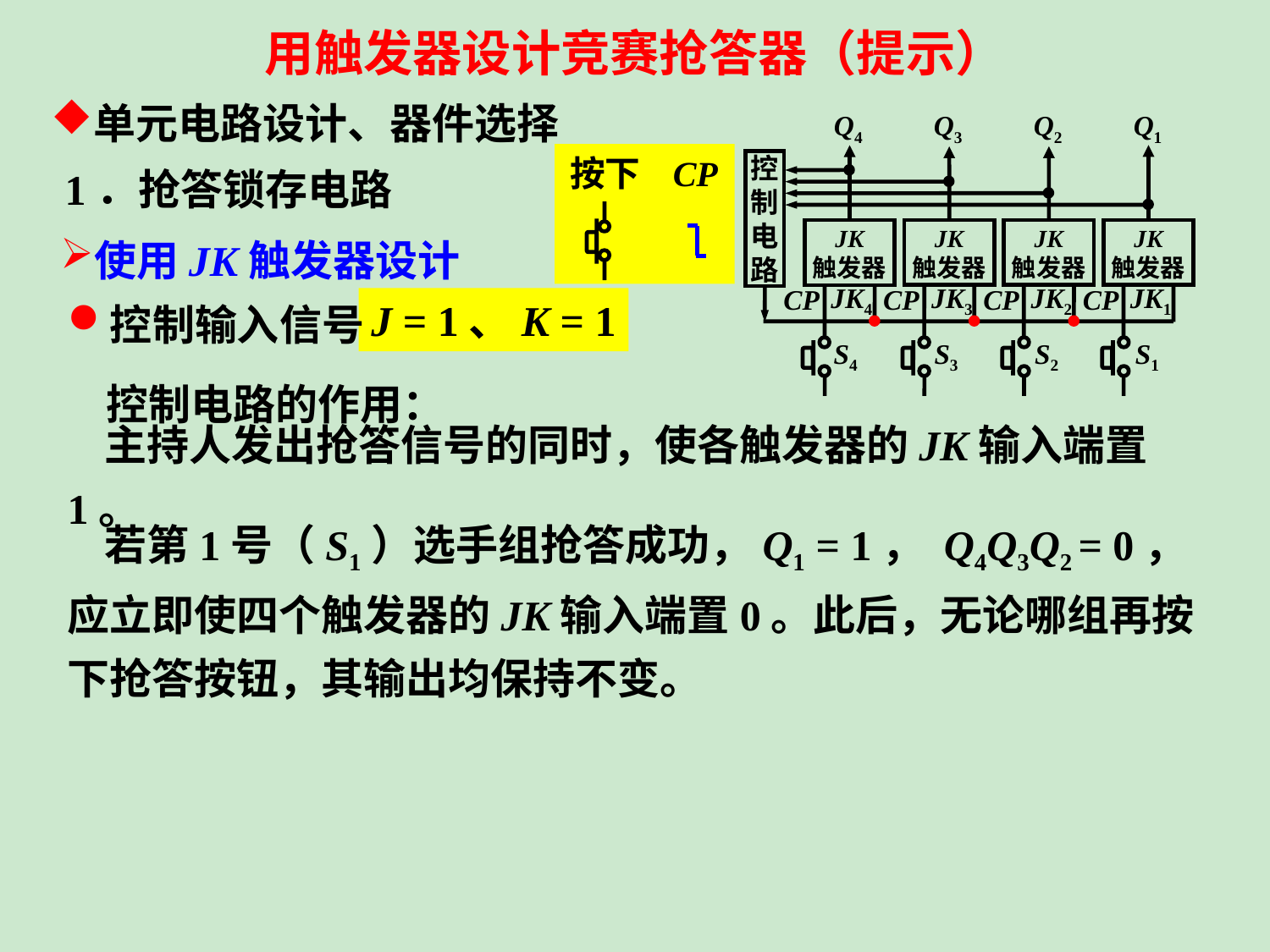

用触发器设计竞赛抢答器（提示）
单元电路设计、器件选择
Q4
Q3
Q2
Q1

控
制
电
路

JK
触发器
JK
触发器
JK
触发器
JK
触发器
CP
CP
CP
CP
JK4
JK3
JK2
JK1

S4
S3
S2
S1

按下
CP

1．抢答锁存电路
使用JK触发器设计
控制输入信号
J = 1、K = 1
控制电路的作用：
主持人发出抢答信号的同时，使各触发器的JK输入端置1。
若第1号（S1）选手组抢答成功，Q1 = 1， Q4Q3Q2 = 0，应立即使四个触发器的JK输入端置0。此后，无论哪组再按下抢答按钮，其输出均保持不变。